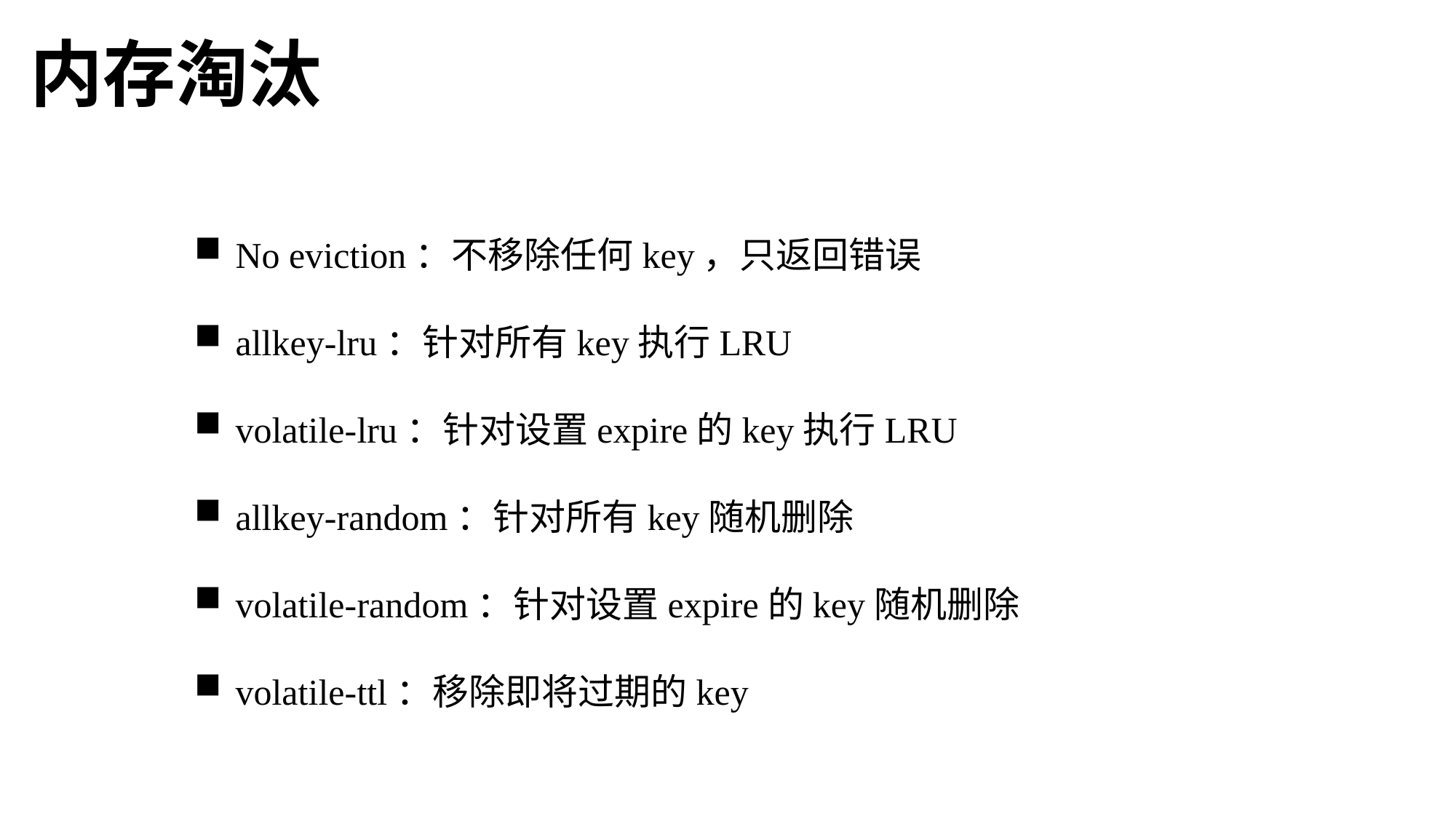

内存淘汰
No eviction：不移除任何key，只返回错误

allkey-lru：针对所有key执行LRU

volatile-lru：针对设置expire的key执行LRU

allkey-random：针对所有key随机删除

volatile-random：针对设置expire的key随机删除

volatile-ttl：移除即将过期的key